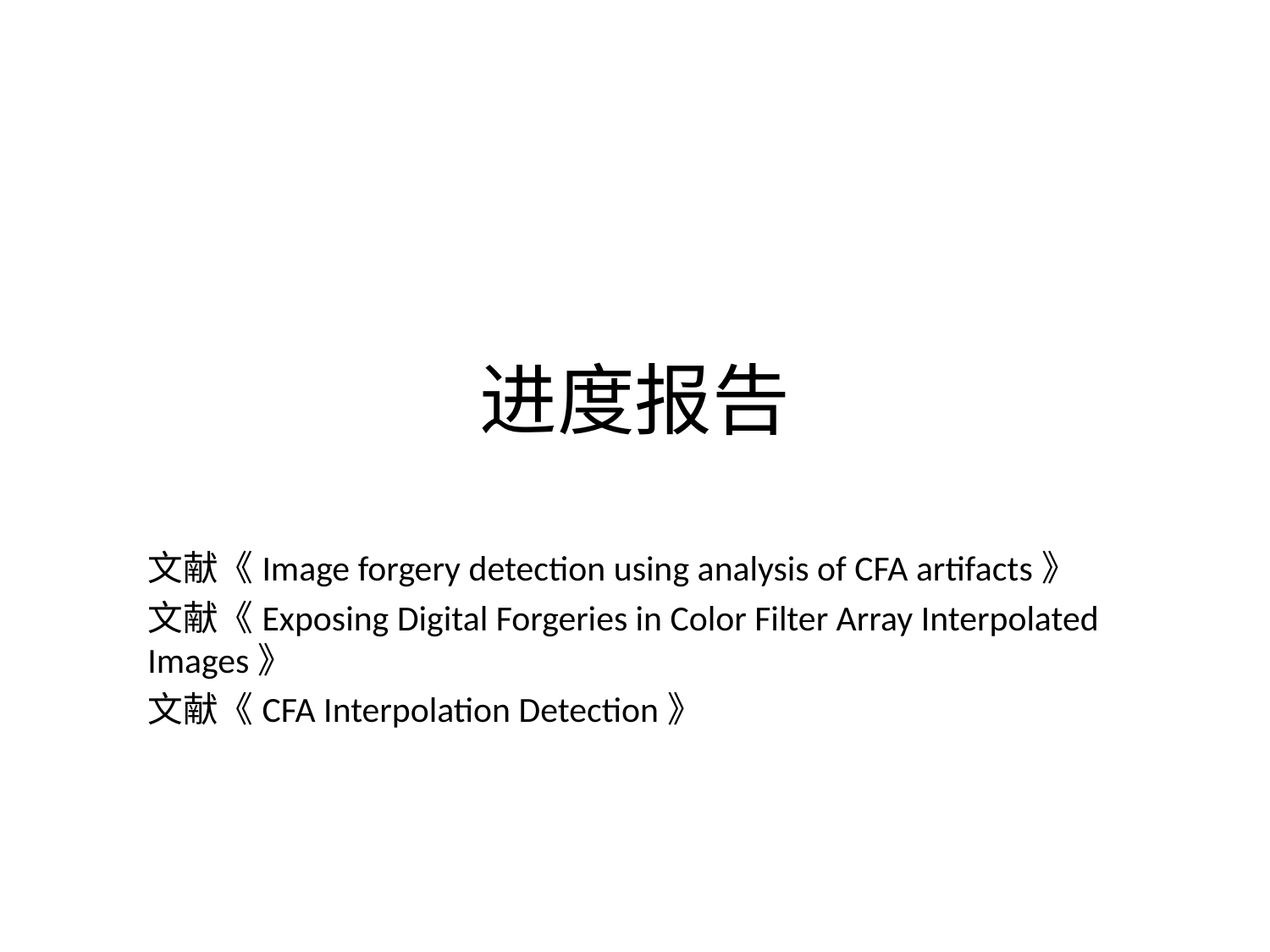

# 进度报告
文献《Image forgery detection using analysis of CFA artifacts》
文献《Exposing Digital Forgeries in Color Filter Array Interpolated Images》
文献《CFA Interpolation Detection》